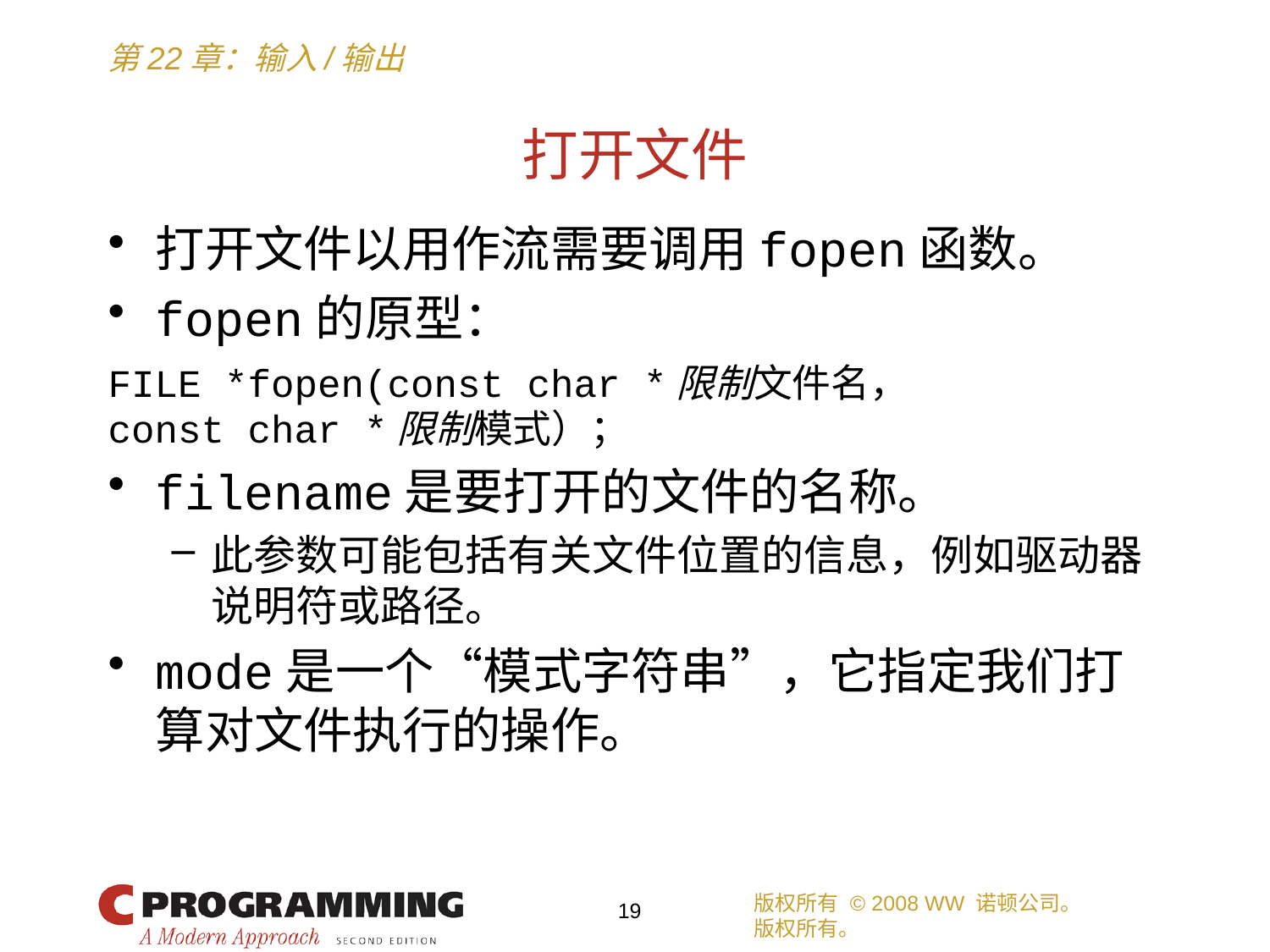

# 打开文件
打开文件以用作流需要调用fopen函数。
fopen的原型：
FILE *fopen(const char *限制文件名，
const char *限制模式）；
filename是要打开的文件的名称。
此参数可能包括有关文件位置的信息，例如驱动器说明符或路径。
mode是一个“模式字符串”，它指定我们打算对文件执行的操作。
版权所有 © 2008 WW 诺顿公司。
版权所有。
19